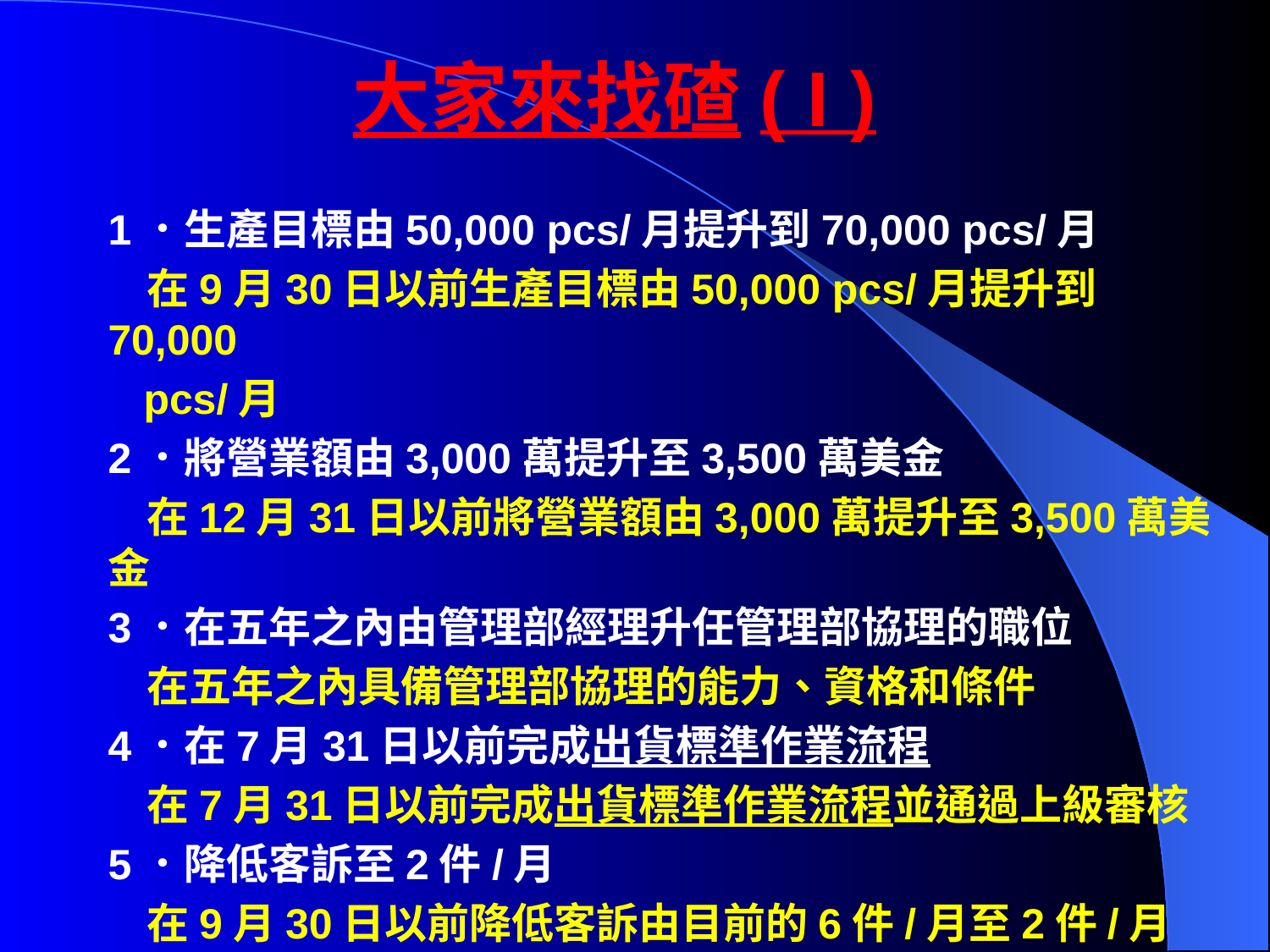

# 大家來找碴( I )
1．生產目標由50,000 pcs/月提升到70,000 pcs/月
   在9月30日以前生產目標由50,000 pcs/月提升到70,000
   pcs/月
2．將營業額由3,000萬提升至3,500萬美金
   在12月31日以前將營業額由3,000萬提升至3,500萬美金
3．在五年之內由管理部經理升任管理部協理的職位
   在五年之內具備管理部協理的能力、資格和條件
4．在7月31日以前完成出貨標準作業流程
   在7月31日以前完成出貨標準作業流程並通過上級審核
5．降低客訴至2件/月
   在9月30日以前降低客訴由目前的6件/月至2件/月